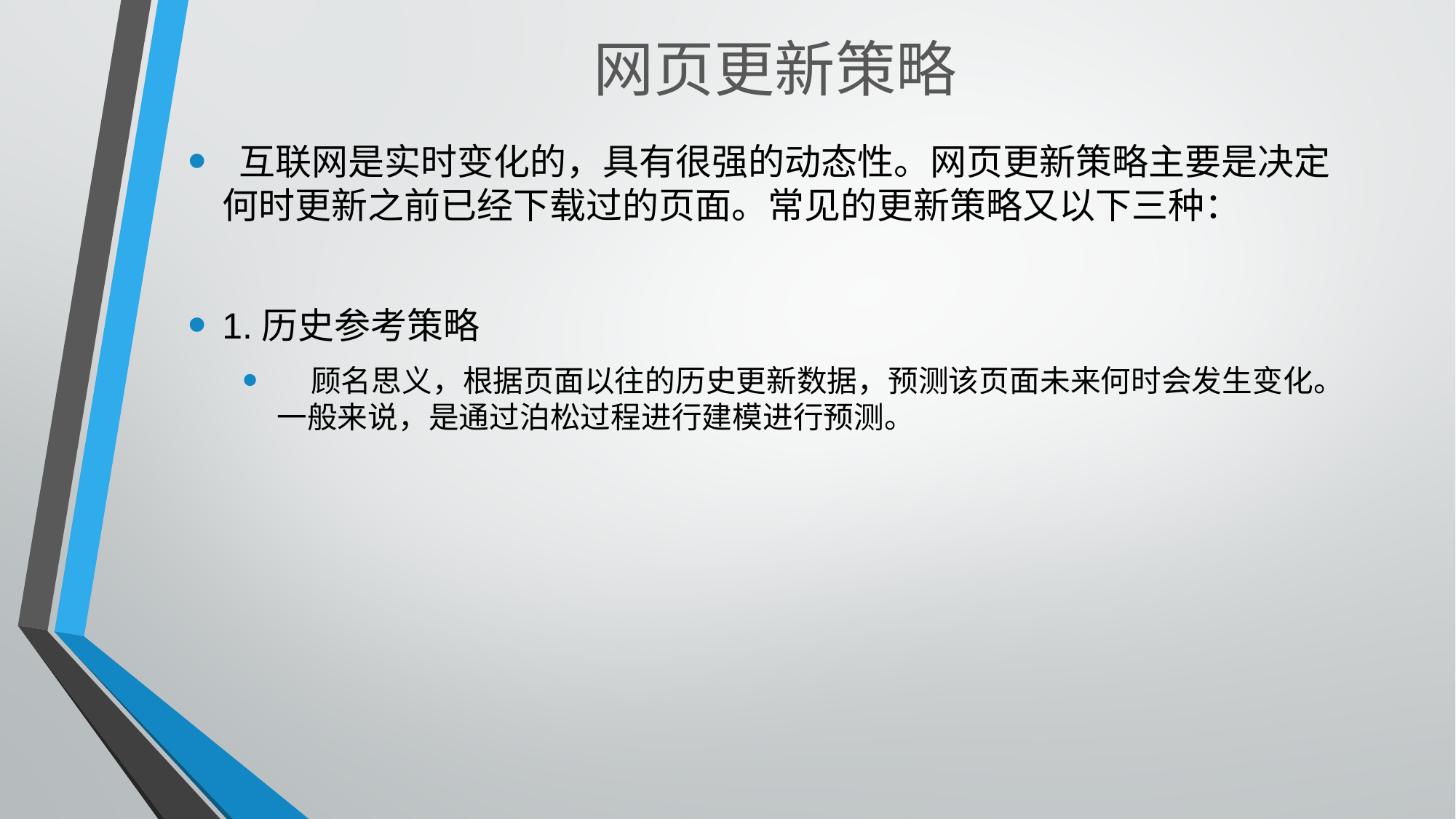

# 网页更新策略
 互联网是实时变化的，具有很强的动态性。网页更新策略主要是决定何时更新之前已经下载过的页面。常见的更新策略又以下三种：

1.历史参考策略
    顾名思义，根据页面以往的历史更新数据，预测该页面未来何时会发生变化。一般来说，是通过泊松过程进行建模进行预测。